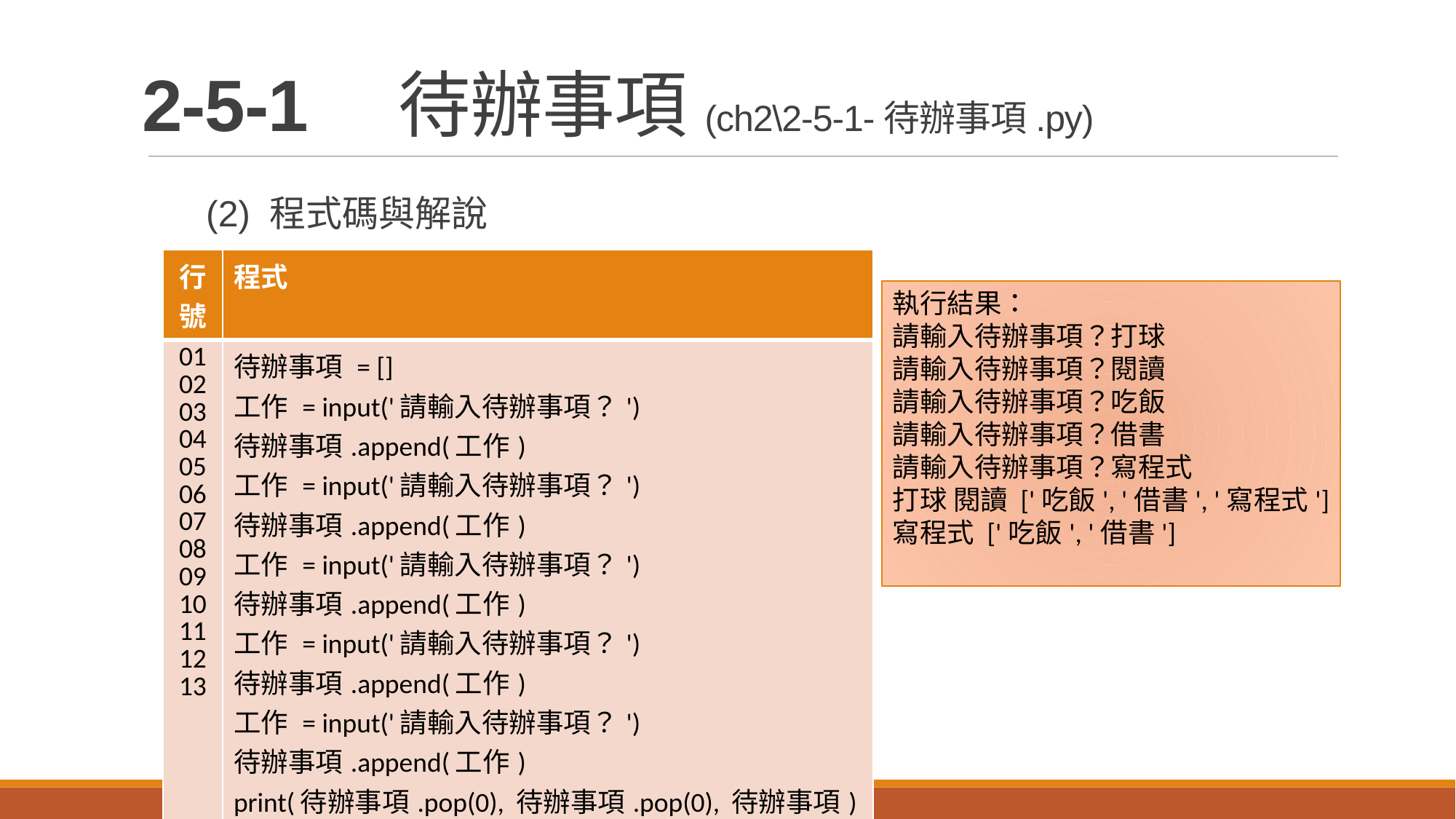

# 2-5-1　待辦事項(ch2\2-5-1-待辦事項.py)
(2) 程式碼與解說

| 行號 | 程式 |
| --- | --- |
| 01 02 03 04 05 06 07 08 09 10 11 12 13 | 待辦事項 = [] 工作 = input('請輸入待辦事項？') 待辦事項.append(工作) 工作 = input('請輸入待辦事項？') 待辦事項.append(工作) 工作 = input('請輸入待辦事項？') 待辦事項.append(工作) 工作 = input('請輸入待辦事項？') 待辦事項.append(工作) 工作 = input('請輸入待辦事項？') 待辦事項.append(工作) print(待辦事項.pop(0), 待辦事項.pop(0), 待辦事項) print(待辦事項.pop(), 待辦事項) |
執行結果：
請輸入待辦事項？打球
請輸入待辦事項？閱讀
請輸入待辦事項？吃飯
請輸入待辦事項？借書
請輸入待辦事項？寫程式
打球 閱讀 ['吃飯', '借書', '寫程式']
寫程式 ['吃飯', '借書']